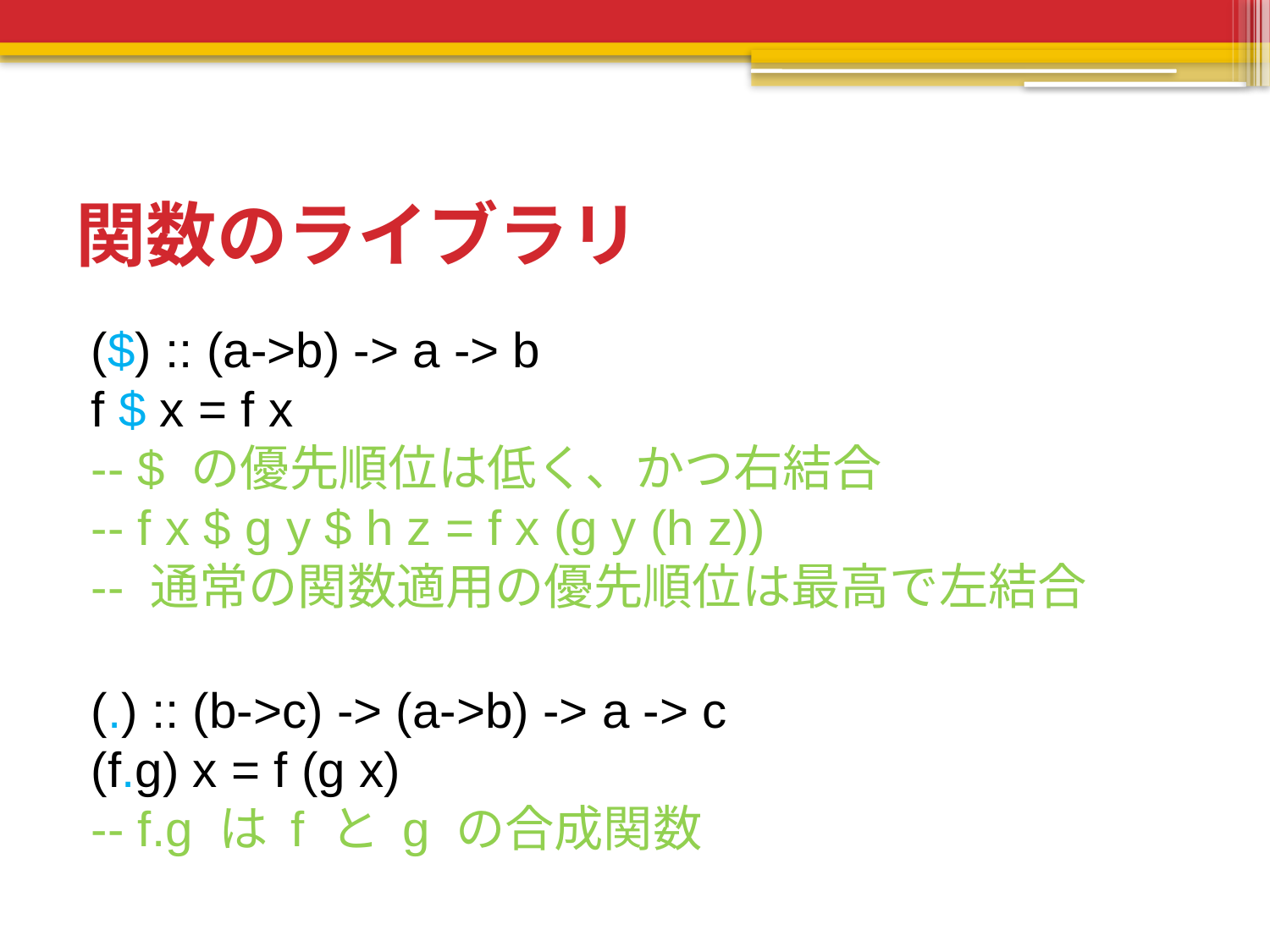

# 関数のライブラリ
($) :: (a->b) -> a -> b
f $ x = f x
-- $ の優先順位は低く、かつ右結合
-- f x $ g y $ h z = f x (g y (h z))
-- 通常の関数適用の優先順位は最高で左結合
(.) :: (b->c) -> (a->b) -> a -> c
(f.g) x = f (g x)
-- f.g は f と g の合成関数